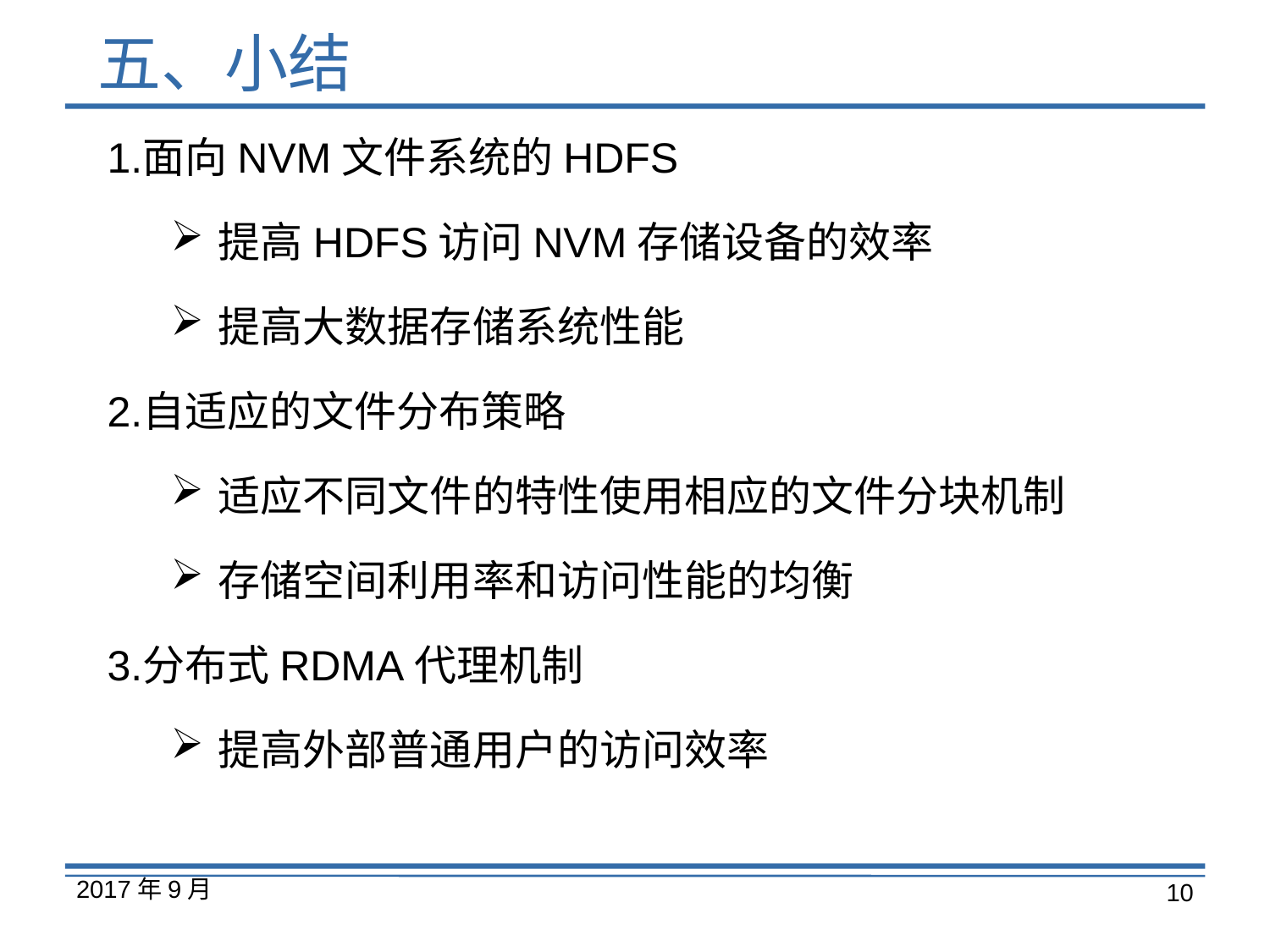

# 五、小结
面向NVM文件系统的HDFS
提高HDFS访问NVM存储设备的效率
提高大数据存储系统性能
自适应的文件分布策略
适应不同文件的特性使用相应的文件分块机制
存储空间利用率和访问性能的均衡
分布式RDMA代理机制
提高外部普通用户的访问效率

2017年9月
10